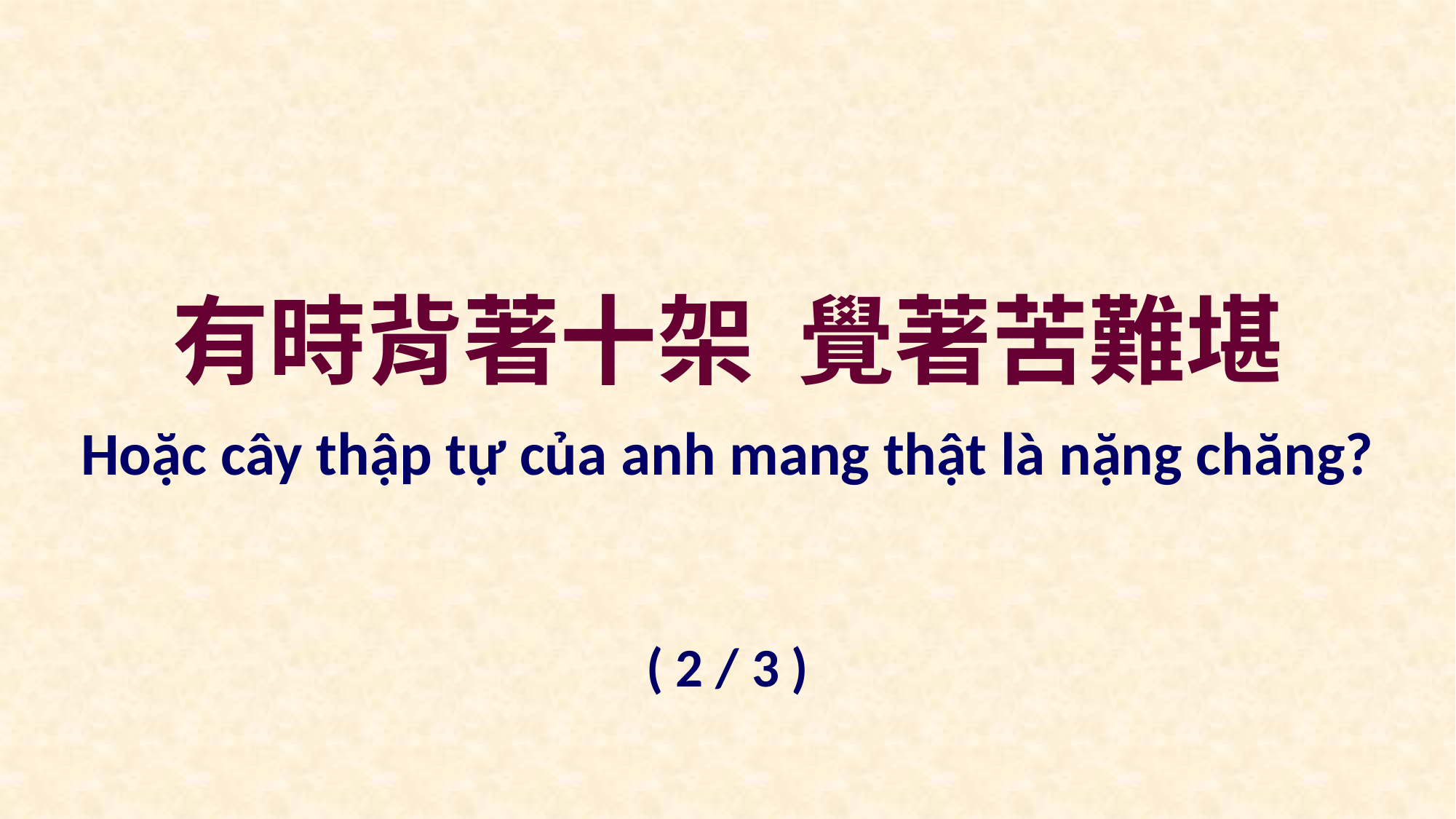

有時背著十架  覺著苦難堪
Hoặc cây thập tự của anh mang thật là nặng chăng?
( 2 / 3 )